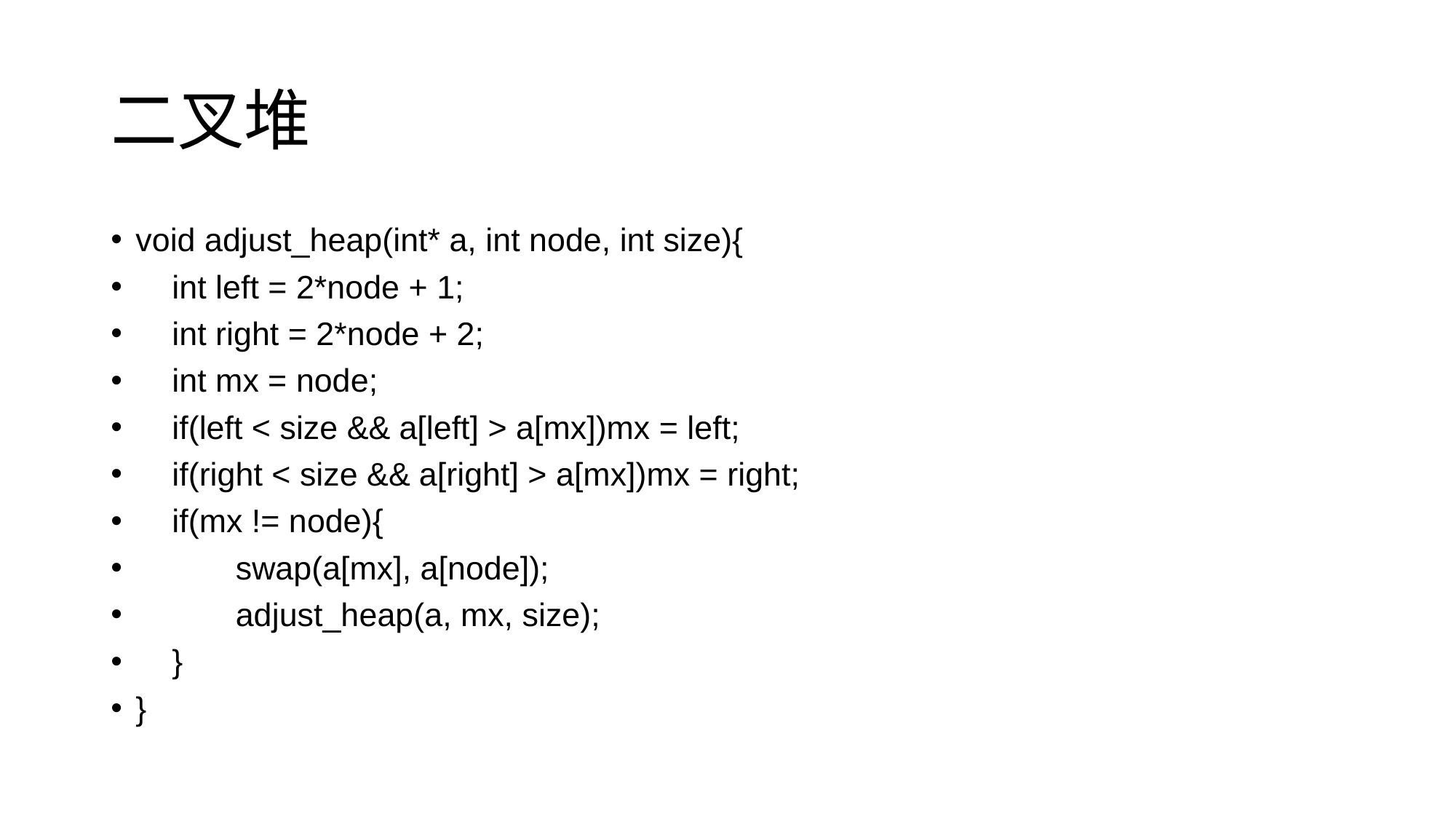

# 二叉堆
void adjust_heap(int* a, int node, int size){
    int left = 2*node + 1;
    int right = 2*node + 2;
    int mx = node;
    if(left < size && a[left] > a[mx])mx = left;
    if(right < size && a[right] > a[mx])mx = right;
    if(mx != node){
           swap(a[mx], a[node]);
           adjust_heap(a, mx, size);
    }
}